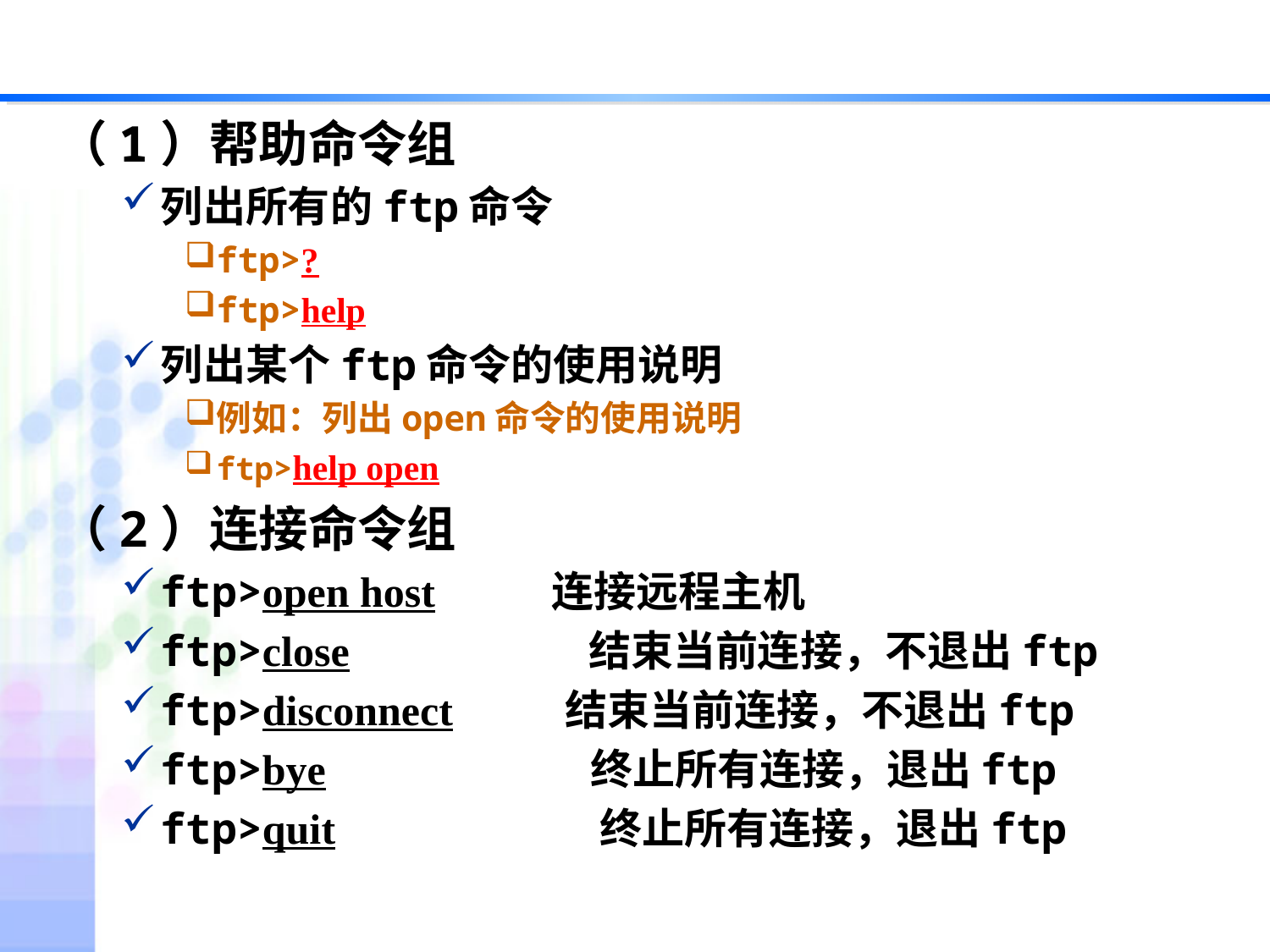

#
（1）帮助命令组
列出所有的ftp命令
ftp>?
ftp>help
列出某个ftp命令的使用说明
例如：列出open命令的使用说明
ftp>help open
（2）连接命令组
ftp>open host          连接远程主机
ftp>close         结束当前连接，不退出ftp
ftp>disconnect    结束当前连接，不退出ftp
ftp>bye          终止所有连接，退出ftp
ftp>quit          终止所有连接，退出ftp